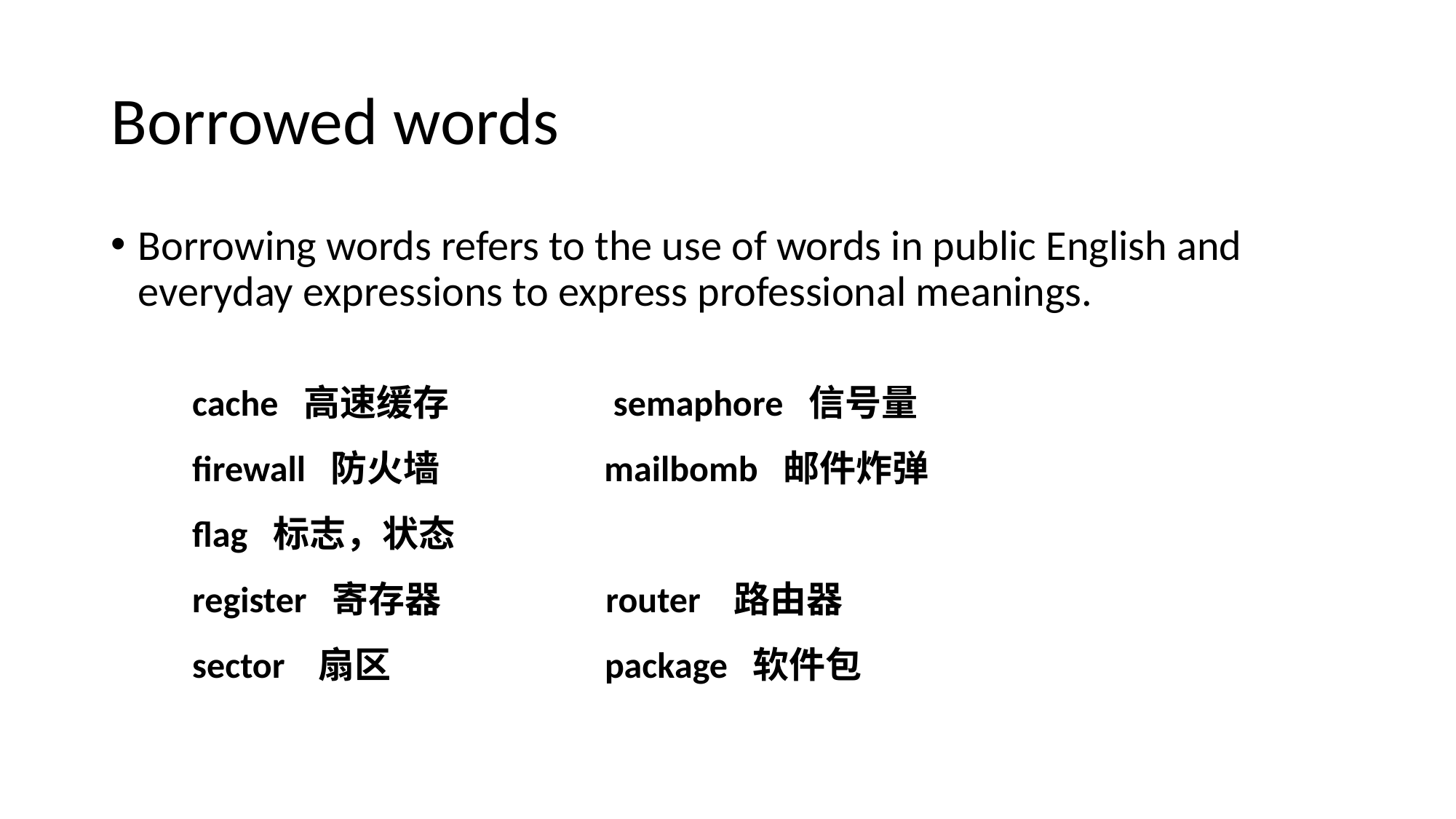

# Borrowed words
Borrowing words refers to the use of words in public English and everyday expressions to express professional meanings.
cache  高速缓存                   semaphore  信号量
firewall  防火墙                   mailbomb  邮件炸弹
flag  标志，状态
register  寄存器                   router   路由器
sector   扇区                         package  软件包